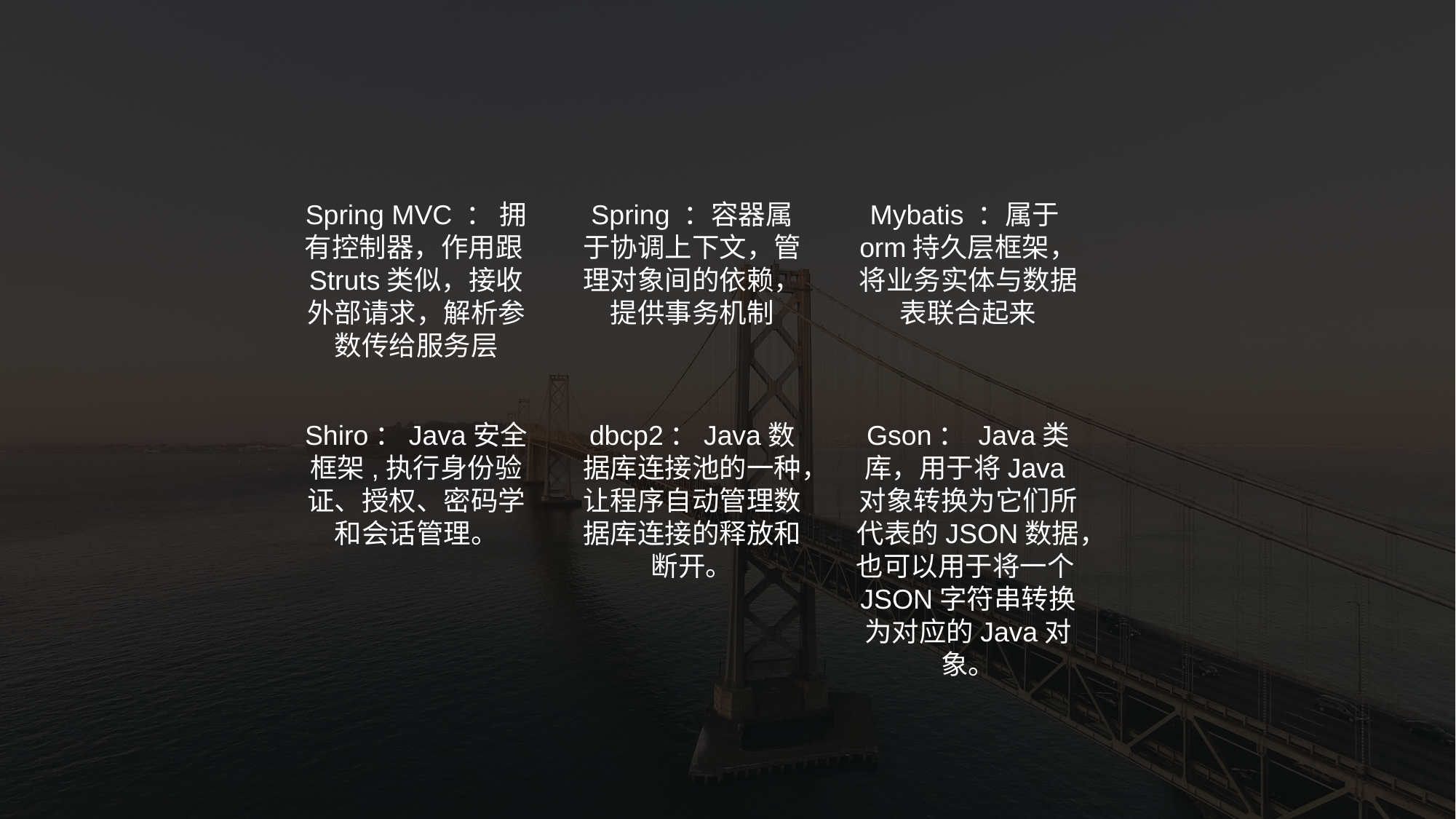

Mybatis ：属于orm持久层框架，将业务实体与数据表联合起来
Spring MVC ： 拥有控制器，作用跟Struts类似，接收外部请求，解析参数传给服务层
Spring ：容器属于协调上下文，管理对象间的依赖，提供事务机制
Shiro：Java安全框架,执行身份验证、授权、密码学和会话管理。
dbcp2：Java数据库连接池的一种，让程序自动管理数据库连接的释放和断开。
Gson： Java类库，用于将Java对象转换为它们所代表的JSON数据，也可以用于将一个JSON字符串转换为对应的Java对象。